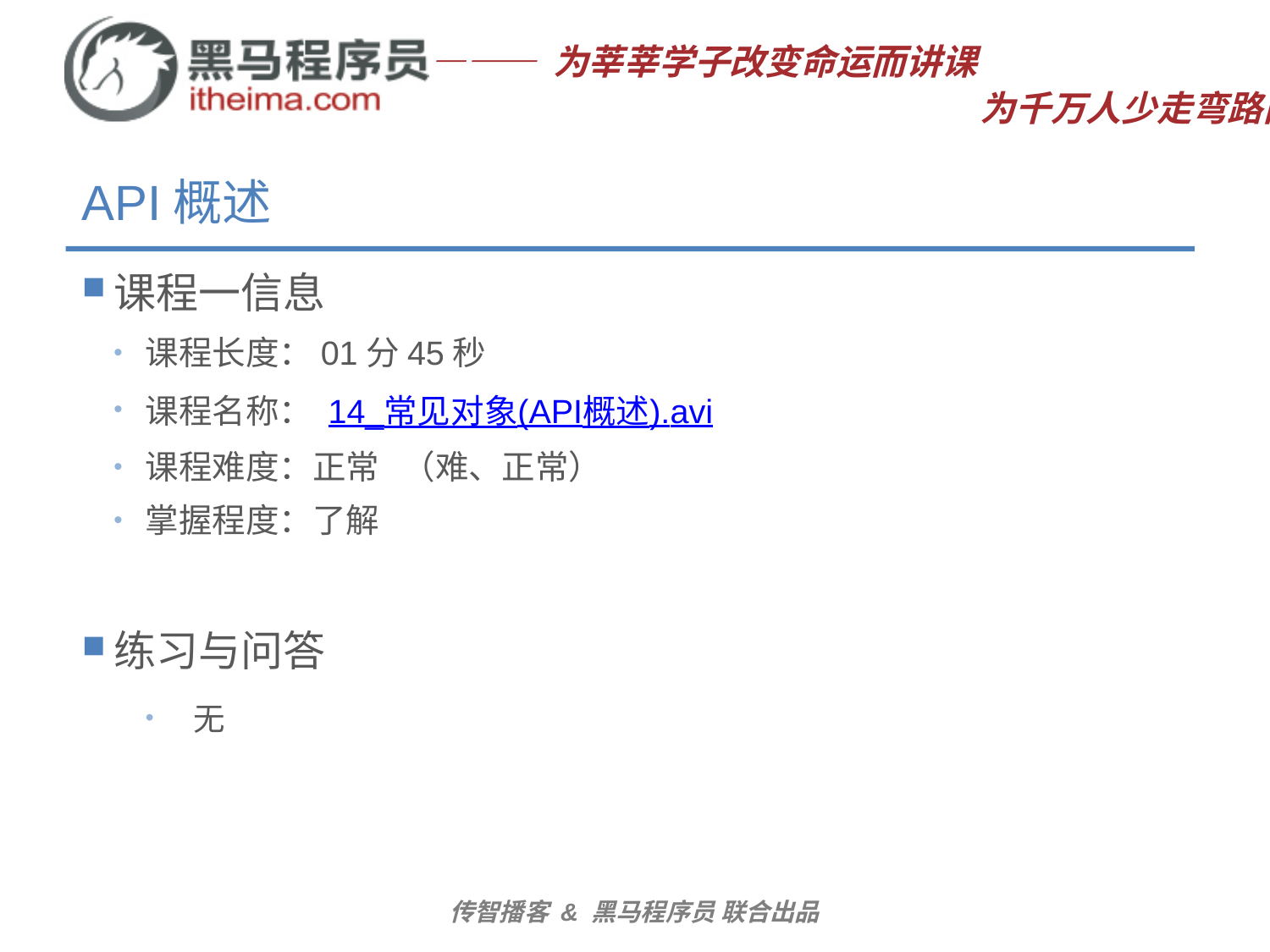

# API概述
课程一信息
课程长度：01分45秒
课程名称： 14_常见对象(API概述).avi
课程难度：正常   （难、正常）
掌握程度：了解

练习与问答
无